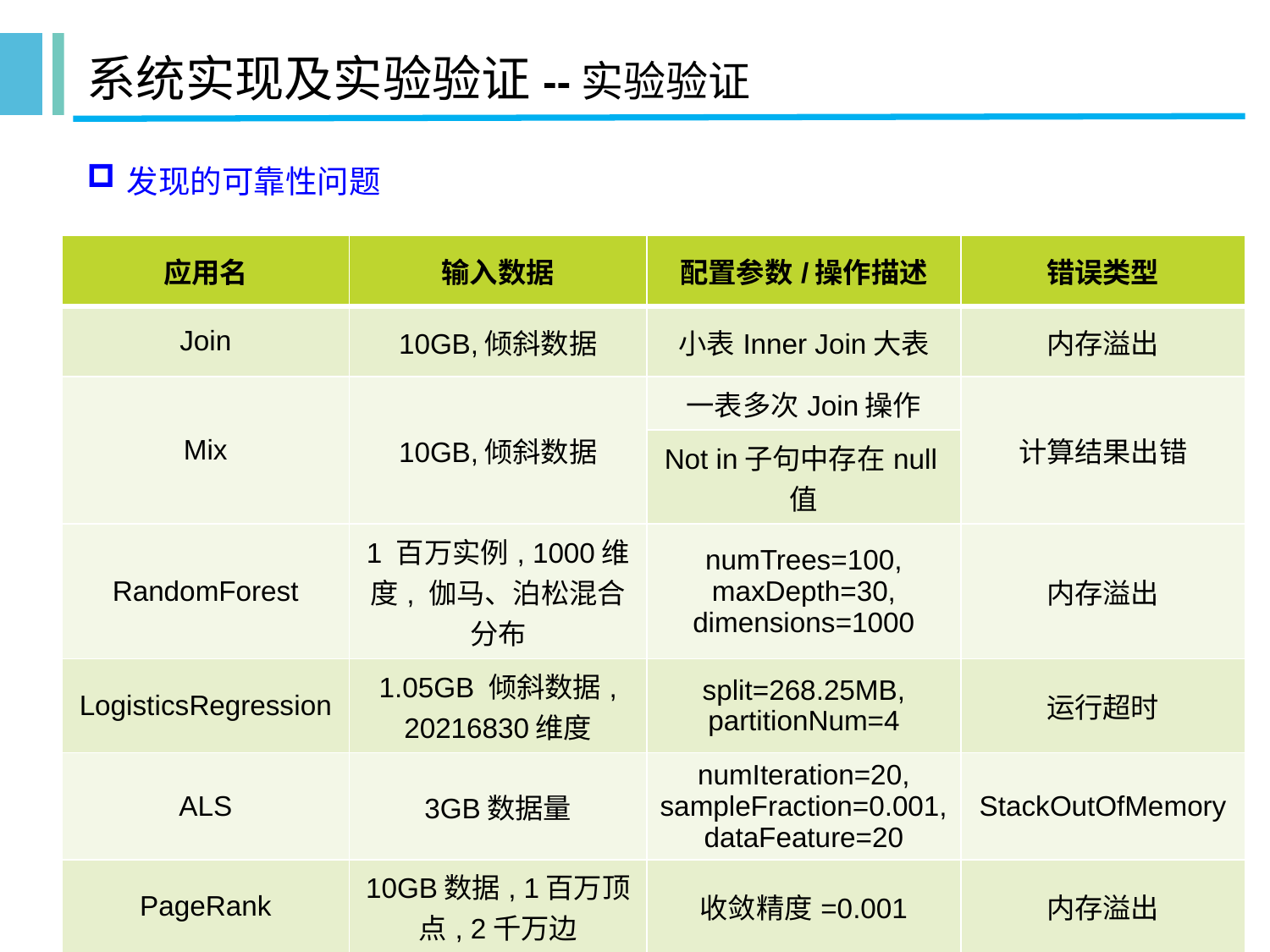

# 系统实现及实验验证--实验验证
发现的可靠性问题
| 应用名 | 输入数据 | 配置参数/操作描述 | 错误类型 |
| --- | --- | --- | --- |
| Join | 10GB,倾斜数据 | 小表Inner Join大表 | 内存溢出 |
| Mix | 10GB,倾斜数据 | 一表多次Join操作 | 计算结果出错 |
|  |  | Not in子句中存在null值 |  |
| RandomForest | 1 百万实例, 1000维度, 伽马、泊松混合分布 | numTrees=100, maxDepth=30, dimensions=1000 | 内存溢出 |
| LogisticsRegression | 1.05GB 倾斜数据, 20216830维度 | split=268.25MB, partitionNum=4 | 运行超时 |
| ALS | 3GB数据量 | numIteration=20, sampleFraction=0.001, dataFeature=20 | StackOutOfMemory |
| PageRank | 10GB数据, 1百万顶点, 2千万边 | 收敛精度=0.001 | 内存溢出 |